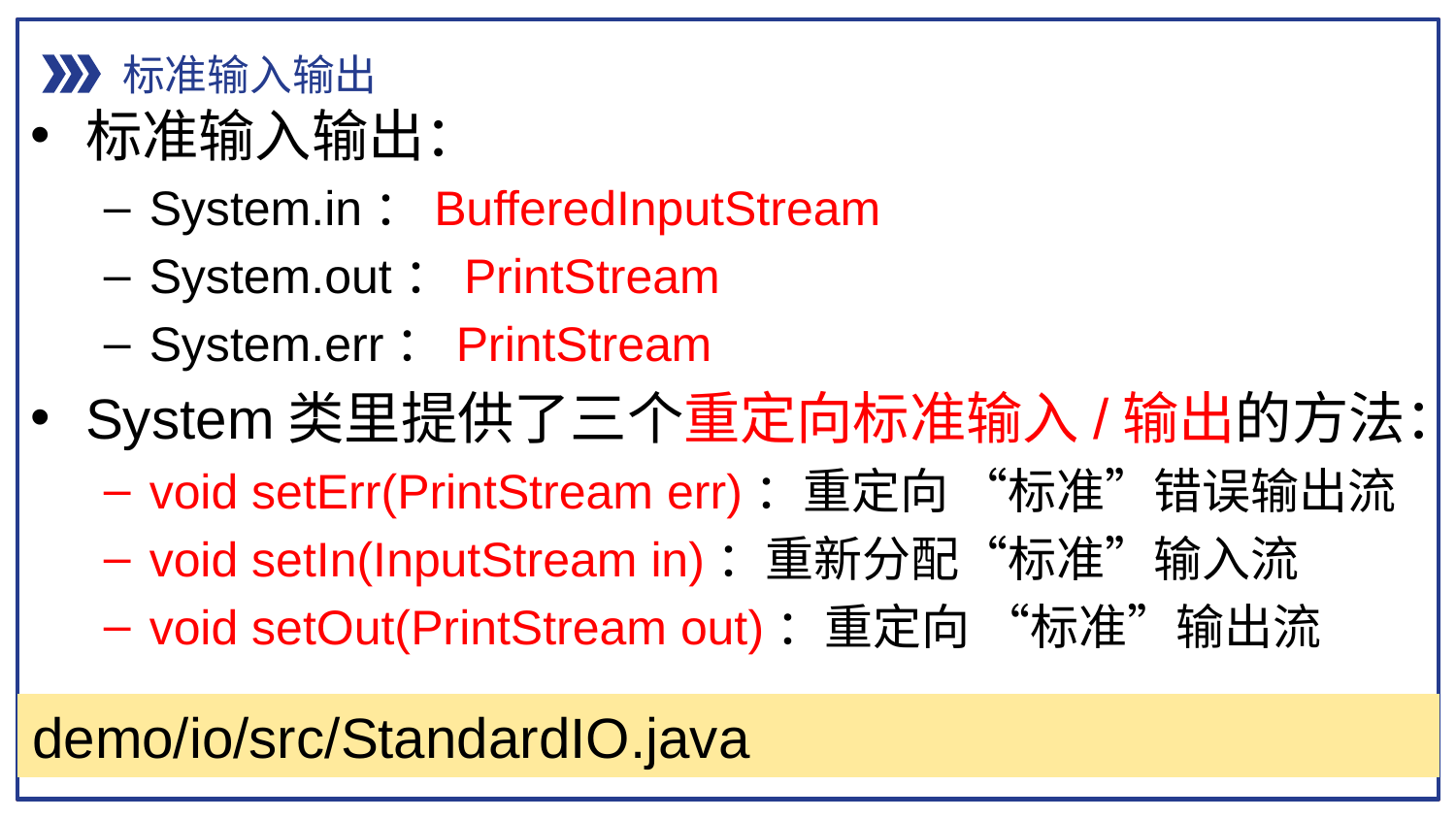

标准输入输出

标准输入输出：
System.in：BufferedInputStream
System.out：PrintStream
System.err：PrintStream
System类里提供了三个重定向标准输入/输出的方法：
void setErr(PrintStream err)：重定向 “标准”错误输出流
void setIn(InputStream in)：重新分配“标准”输入流
void setOut(PrintStream out)：重定向 “标准”输出流
demo/io/src/StandardIO.java